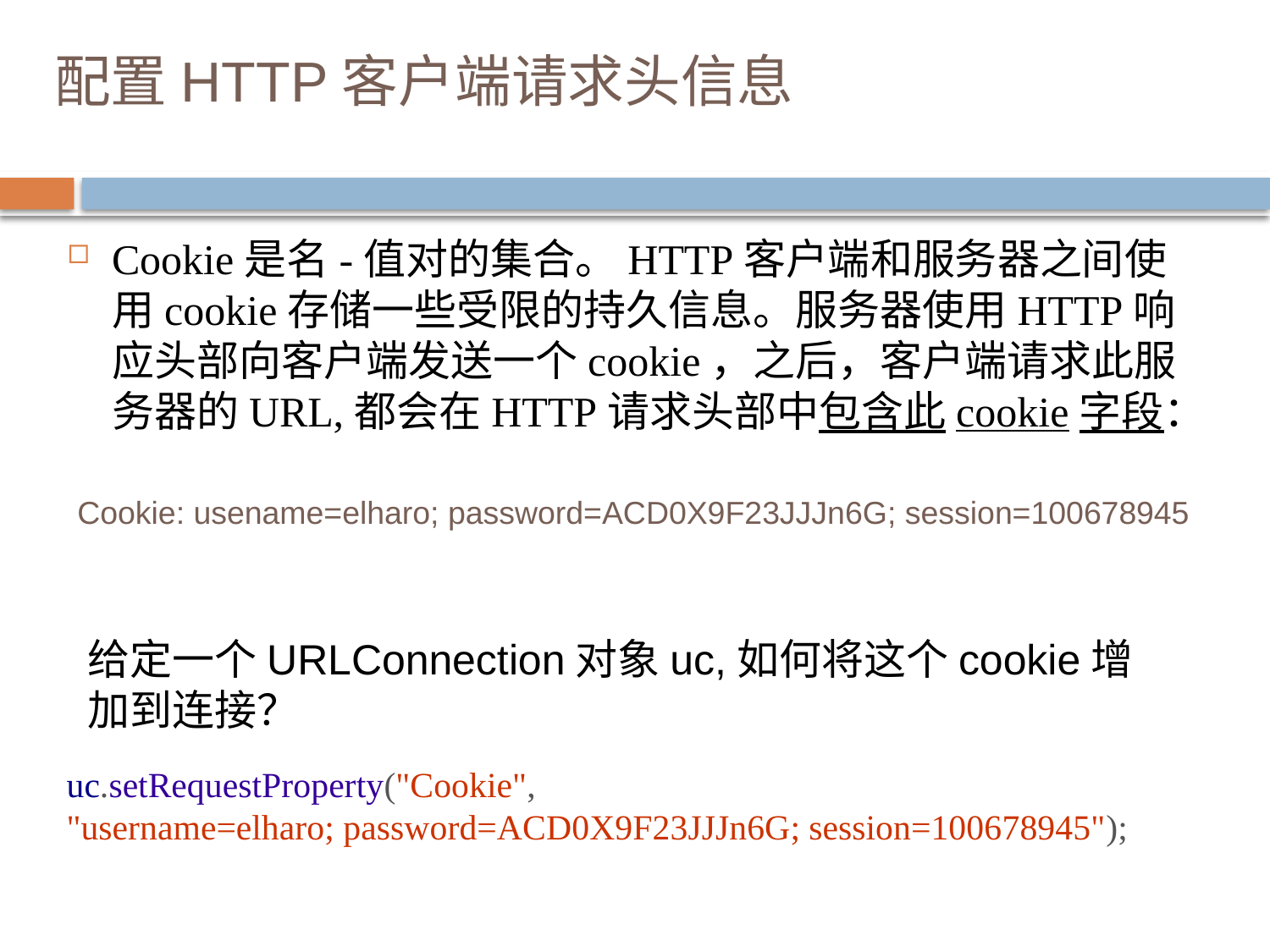

# 配置HTTP客户端请求头信息
Cookie是名-值对的集合。HTTP客户端和服务器之间使用cookie存储一些受限的持久信息。服务器使用HTTP响应头部向客户端发送一个cookie，之后，客户端请求此服务器的URL,都会在HTTP请求头部中包含此cookie字段：

Cookie: usename=elharo; password=ACD0X9F23JJJn6G; session=100678945
给定一个URLConnection对象uc,如何将这个cookie增加到连接？
uc.setRequestProperty("Cookie",
"username=elharo; password=ACD0X9F23JJJn6G; session=100678945");